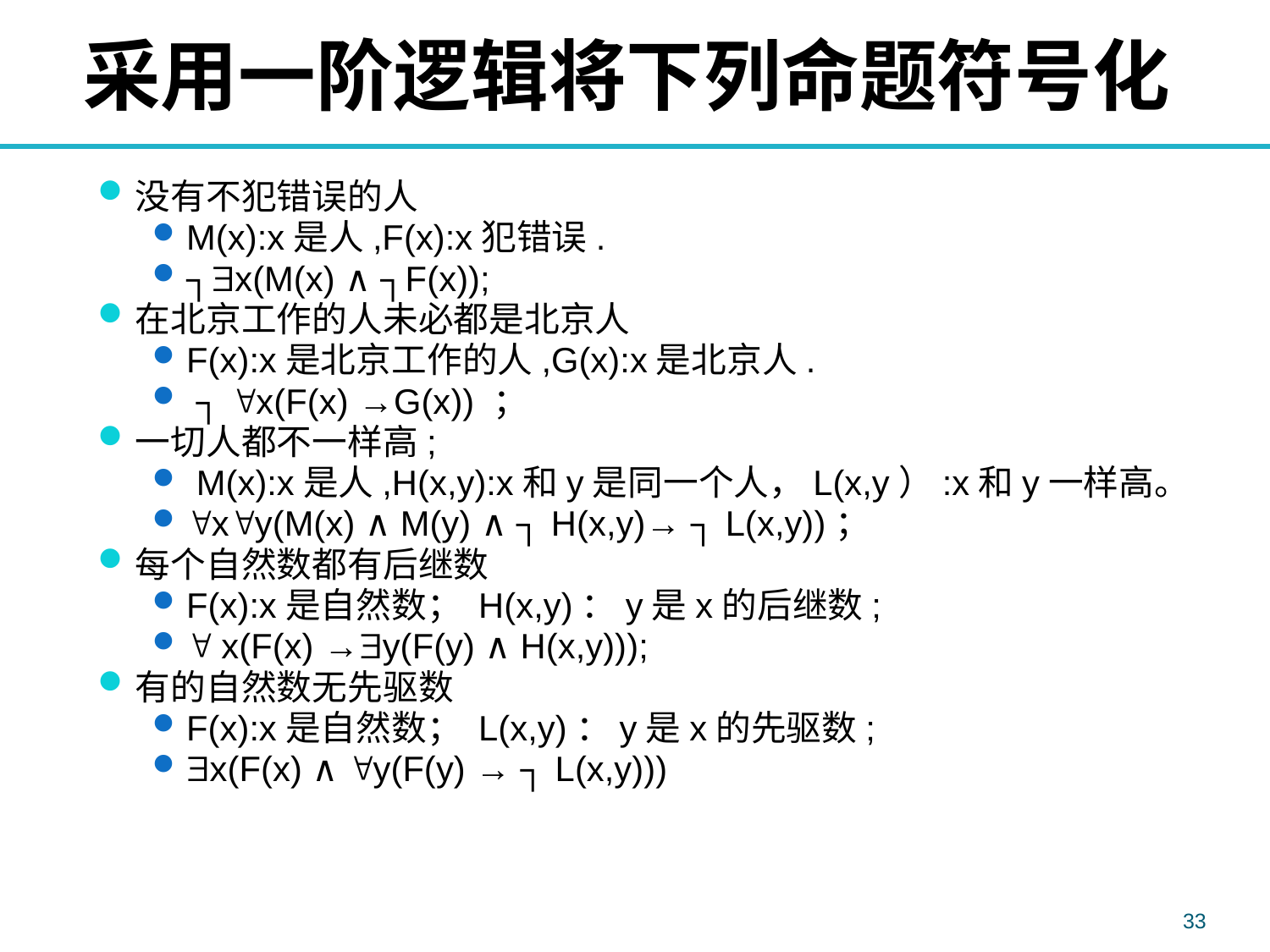

# 采用一阶逻辑将下列命题符号化
没有不犯错误的人
M(x):x是人,F(x):x犯错误.
┐∃x(M(x) ∧ ┐F(x));
在北京工作的人未必都是北京人
F(x):x是北京工作的人,G(x):x是北京人.
 ┐ ∀x(F(x) →G(x)) ；
一切人都不一样高;
 M(x):x是人,H(x,y):x和y是同一个人，L(x,y）:x和y一样高。
∀x∀y(M(x) ∧ M(y) ∧ ┐ H(x,y)→ ┐ L(x,y))；
每个自然数都有后继数
F(x):x是自然数； H(x,y)：y是x的后继数;
∀ x(F(x) →∃y(F(y) ∧ H(x,y)));
有的自然数无先驱数
F(x):x是自然数； L(x,y)：y是x的先驱数;
∃x(F(x) ∧ ∀y(F(y) → ┐ L(x,y)))

33